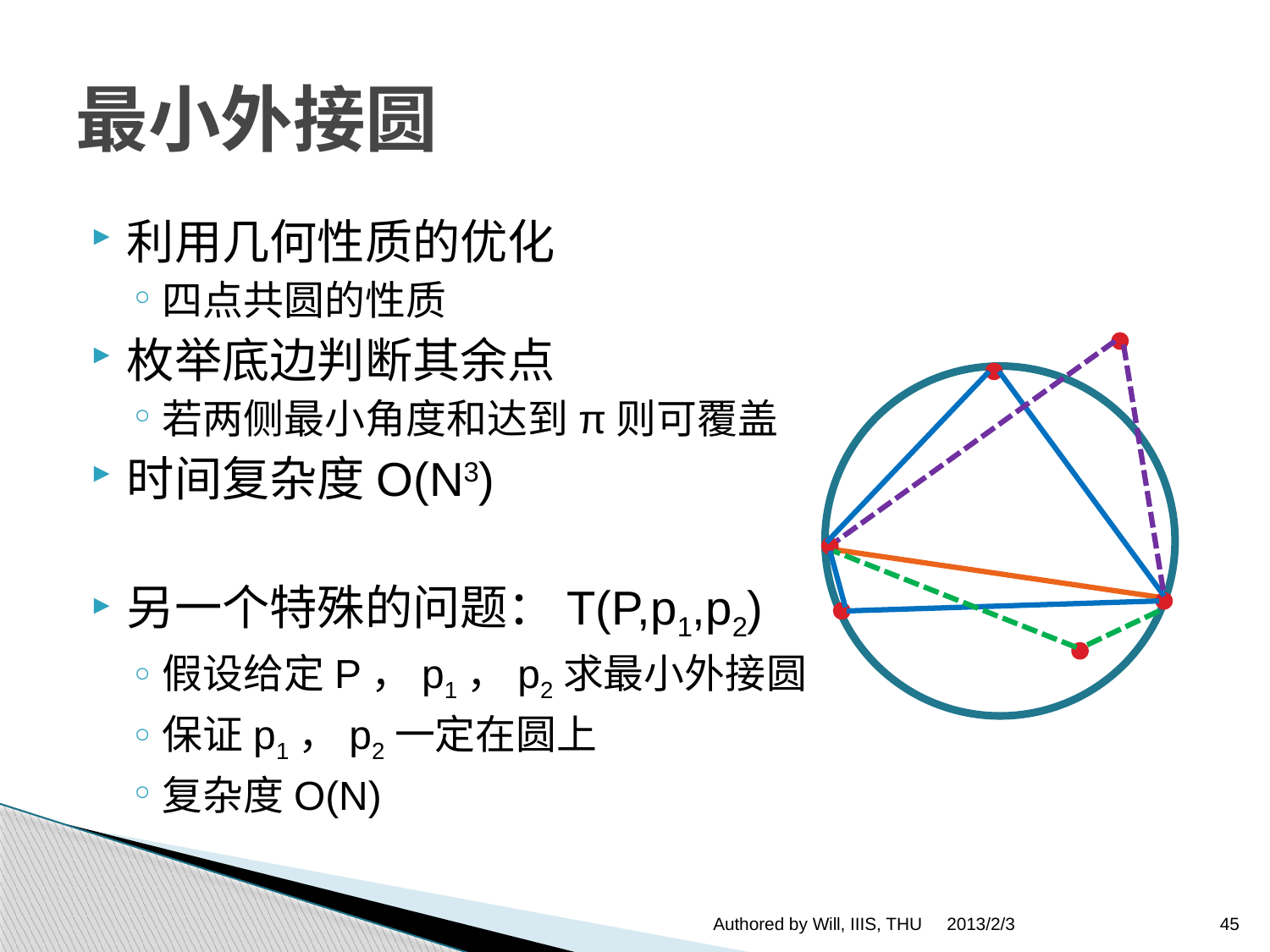

# 最小外接圆
利用几何性质的优化
四点共圆的性质
枚举底边判断其余点
若两侧最小角度和达到π则可覆盖
时间复杂度O(N3)

另一个特殊的问题：T(P,p1,p2)
假设给定P，p1，p2求最小外接圆
保证p1，p2一定在圆上
复杂度O(N)

Authored by Will, IIIS, THU
2013/2/3
45